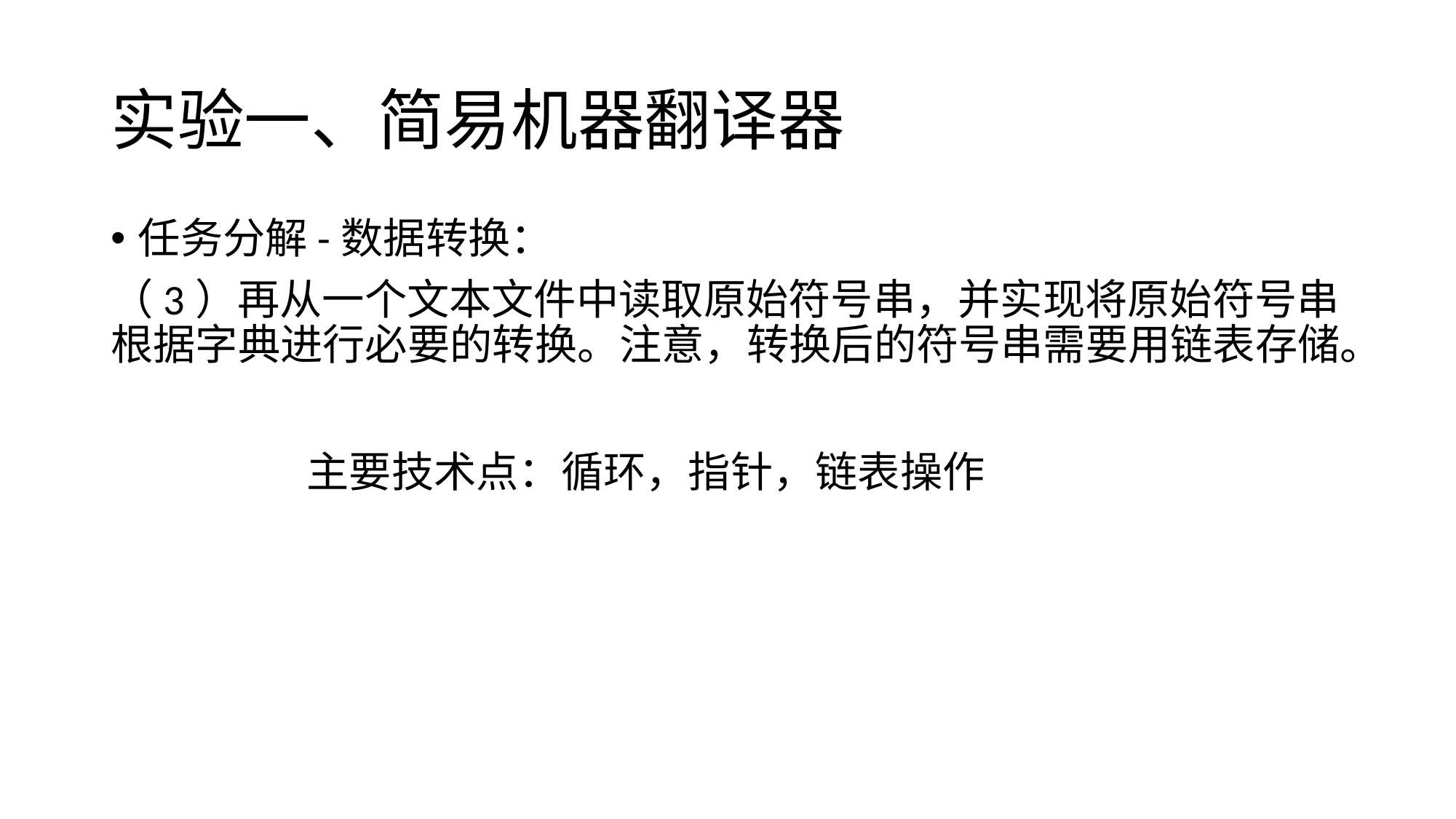

# 实验一、简易机器翻译器
任务分解-数据转换：
（3）再从一个文本文件中读取原始符号串，并实现将原始符号串根据字典进行必要的转换。注意，转换后的符号串需要用链表存储。

主要技术点：循环，指针，链表操作